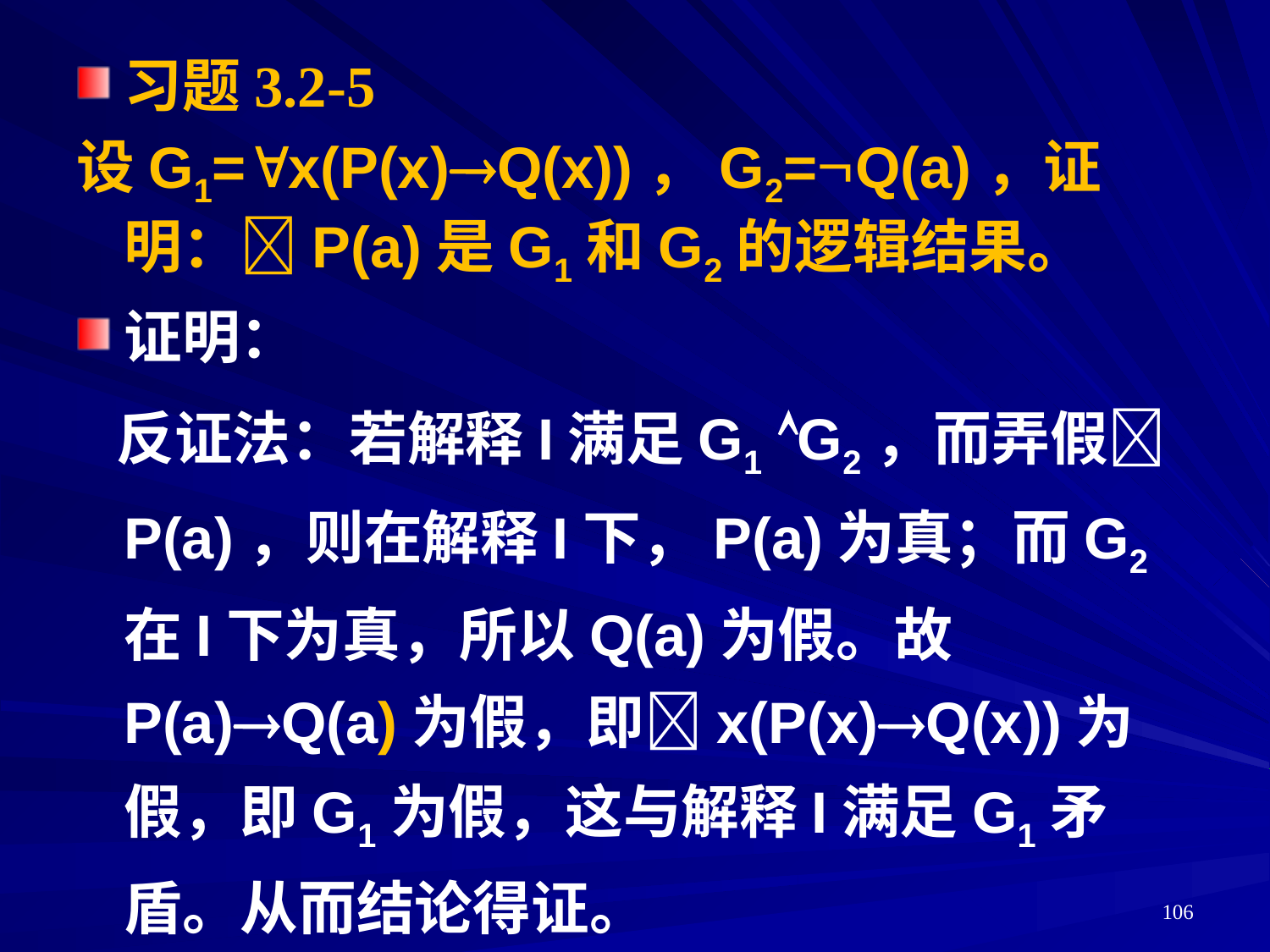

习题3.2-5
设G1=∀x(P(x)→Q(x))，G2=¬Q(a)，证明：¬P(a)是G1和G2的逻辑结果。
证明：
  反证法：若解释I满足G1 ∧G2，而弄假¬P(a)，则在解释I下，P(a)为真；而G2在I下为真，所以Q(a)为假。故P(a)→Q(a)为假，即∀x(P(x)→Q(x))为假，即G1为假，这与解释I满足G1矛盾。从而结论得证。

106